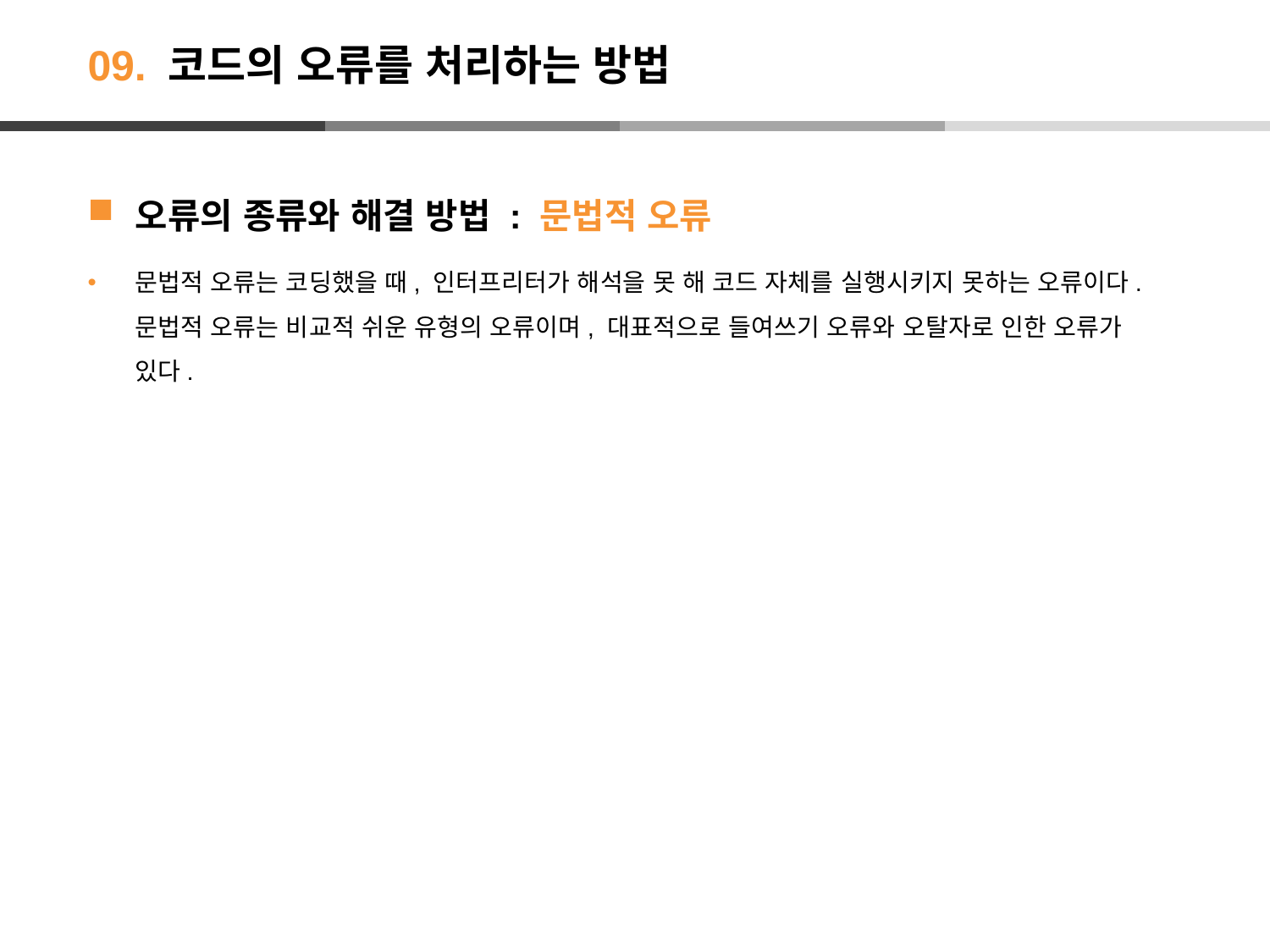

# 09. 코드의 오류를 처리하는 방법
오류의 종류와 해결 방법 : 문법적 오류
문법적 오류는 코딩했을 때, 인터프리터가 해석을 못 해 코드 자체를 실행시키지 못하는 오류이다. 문법적 오류는 비교적 쉬운 유형의 오류이며, 대표적으로 들여쓰기 오류와 오탈자로 인한 오류가 있다.